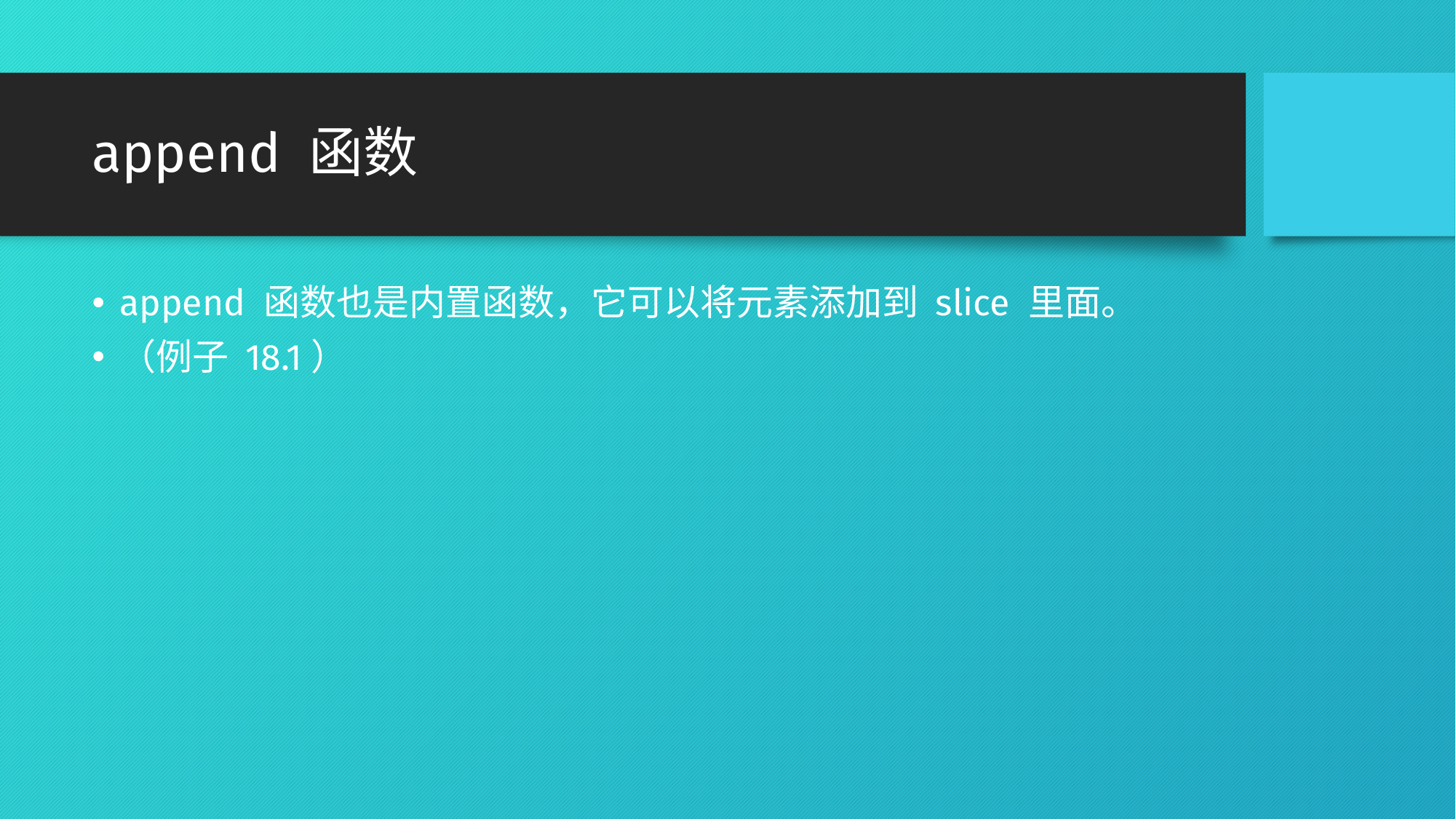

# append 函数
append 函数也是内置函数，它可以将元素添加到 slice 里面。
（例子 18.1）